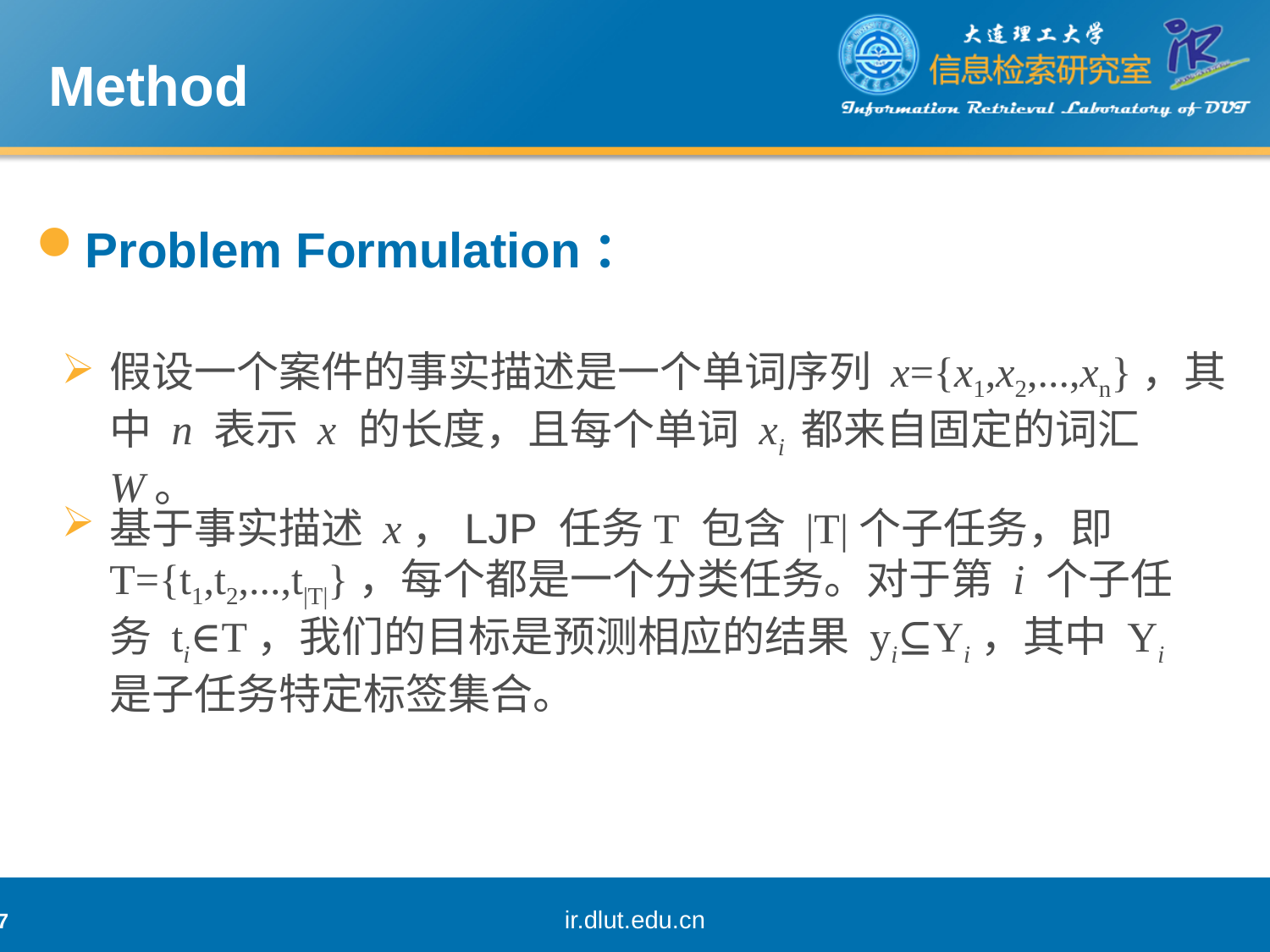

Method
Problem Formulation：
假设一个案件的事实描述是一个单词序列 x={x1,x2,...,xn}，其中 n 表示 x 的长度，且每个单词 xi 都来自固定的词汇 W。
基于事实描述 x，LJP 任务T 包含 |T|个子任务，即 T={t1,t2,...,t|T|}，每个都是一个分类任务。对于第 i 个子任务 ti∈T，我们的目标是预测相应的结果 yi⊆Yi，其中 Yi 是子任务特定标签集合。